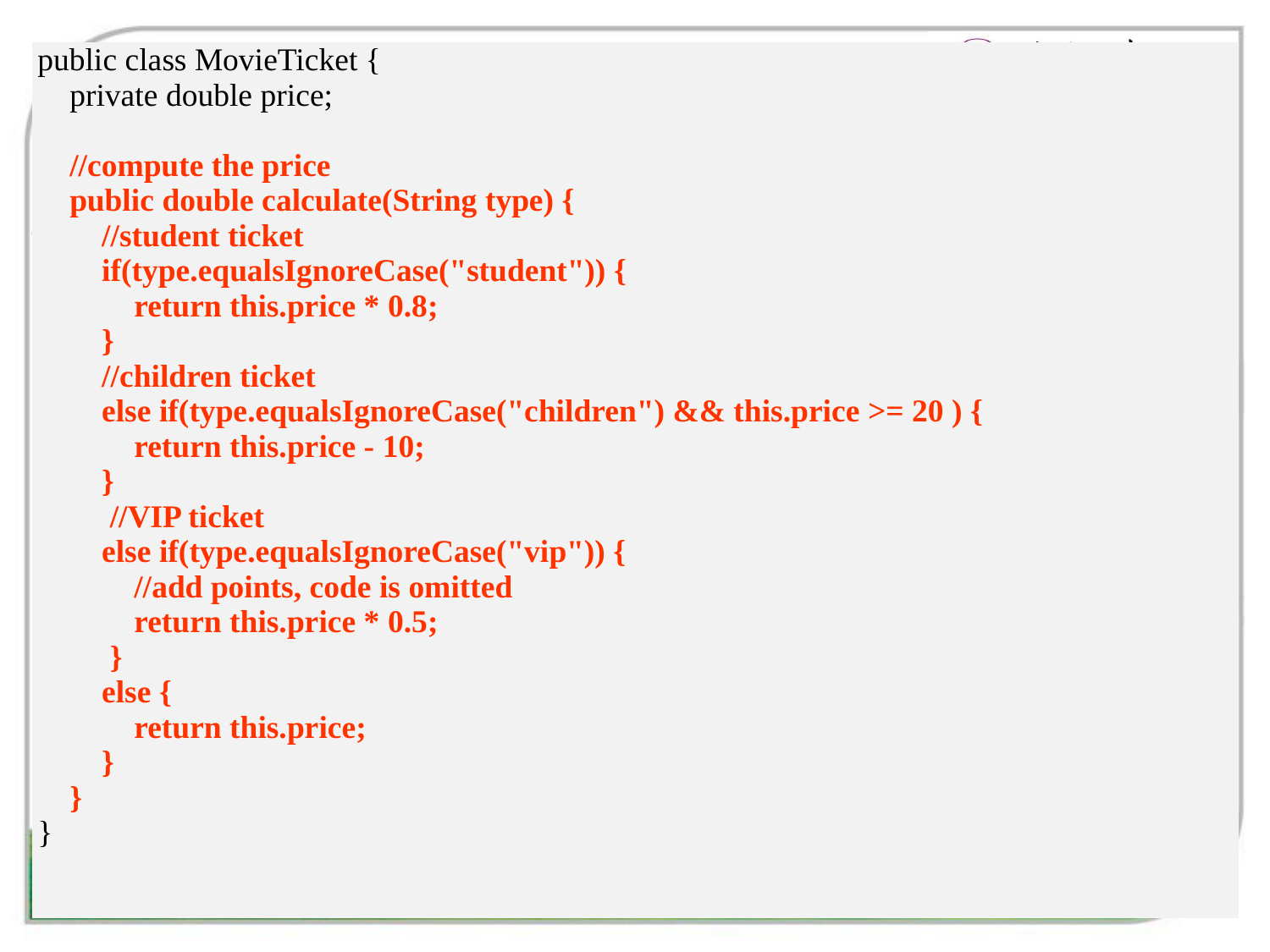

| public class MovieTicket { private double price; //compute the price public double calculate(String type) { //student ticket if(type.equalsIgnoreCase("student")) { return this.price \* 0.8; } //children ticket else if(type.equalsIgnoreCase("children") && this.price >= 20 ) { return this.price - 10; } //VIP ticket else if(type.equalsIgnoreCase("vip")) { //add points, code is omitted return this.price \* 0.5; } else { return this.price; } } } |
| --- |
# 引言
不够灵活的影院售票系统
初始实现方案